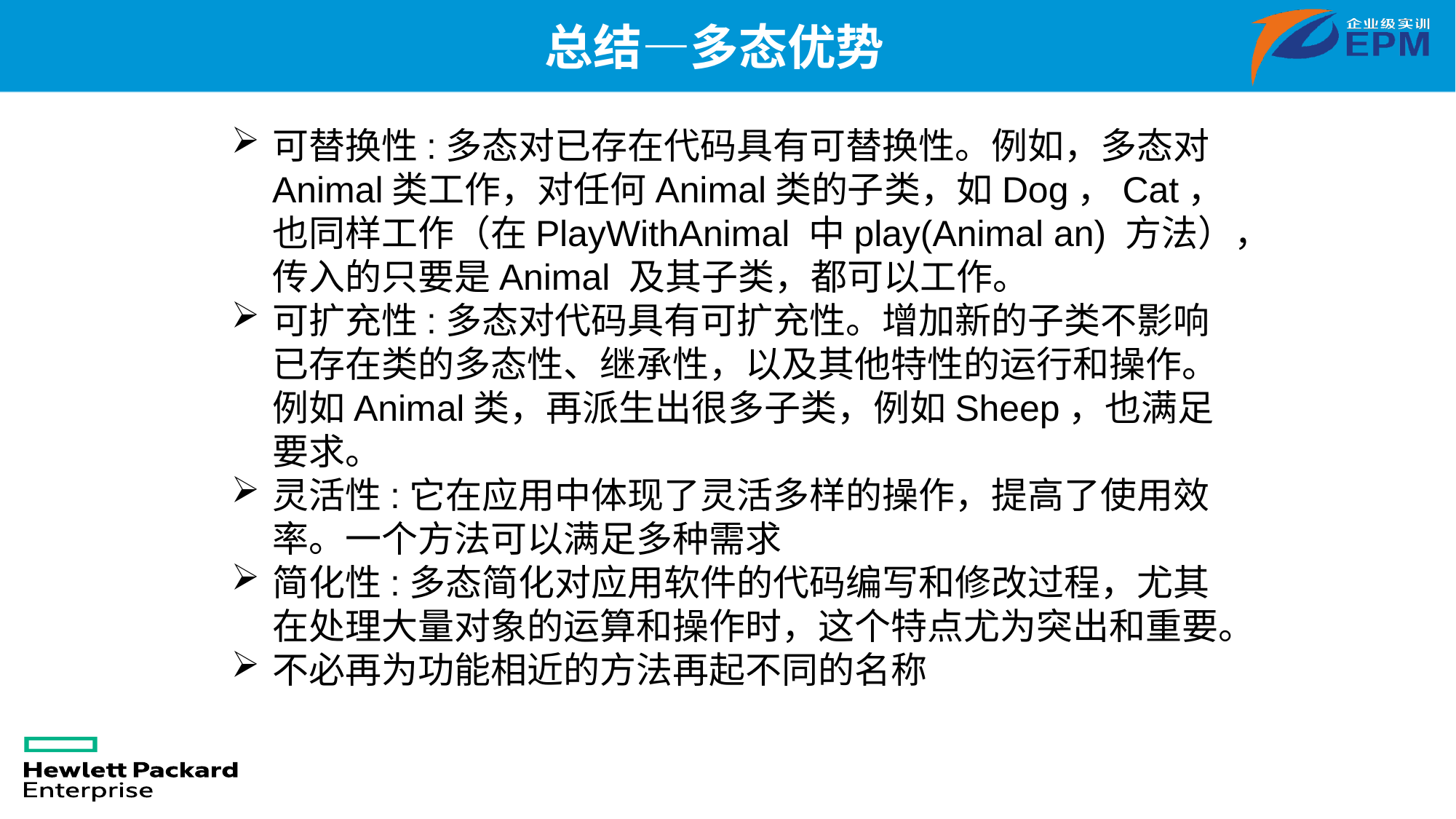

# 总结—多态优势
可替换性:多态对已存在代码具有可替换性。例如，多态对Animal类工作，对任何Animal类的子类，如Dog，Cat，也同样工作（在PlayWithAnimal 中play(Animal an) 方法），传入的只要是Animal 及其子类，都可以工作。
可扩充性:多态对代码具有可扩充性。增加新的子类不影响已存在类的多态性、继承性，以及其他特性的运行和操作。例如Animal类，再派生出很多子类，例如Sheep，也满足要求。
灵活性:它在应用中体现了灵活多样的操作，提高了使用效率。一个方法可以满足多种需求
简化性:多态简化对应用软件的代码编写和修改过程，尤其在处理大量对象的运算和操作时，这个特点尤为突出和重要。
不必再为功能相近的方法再起不同的名称